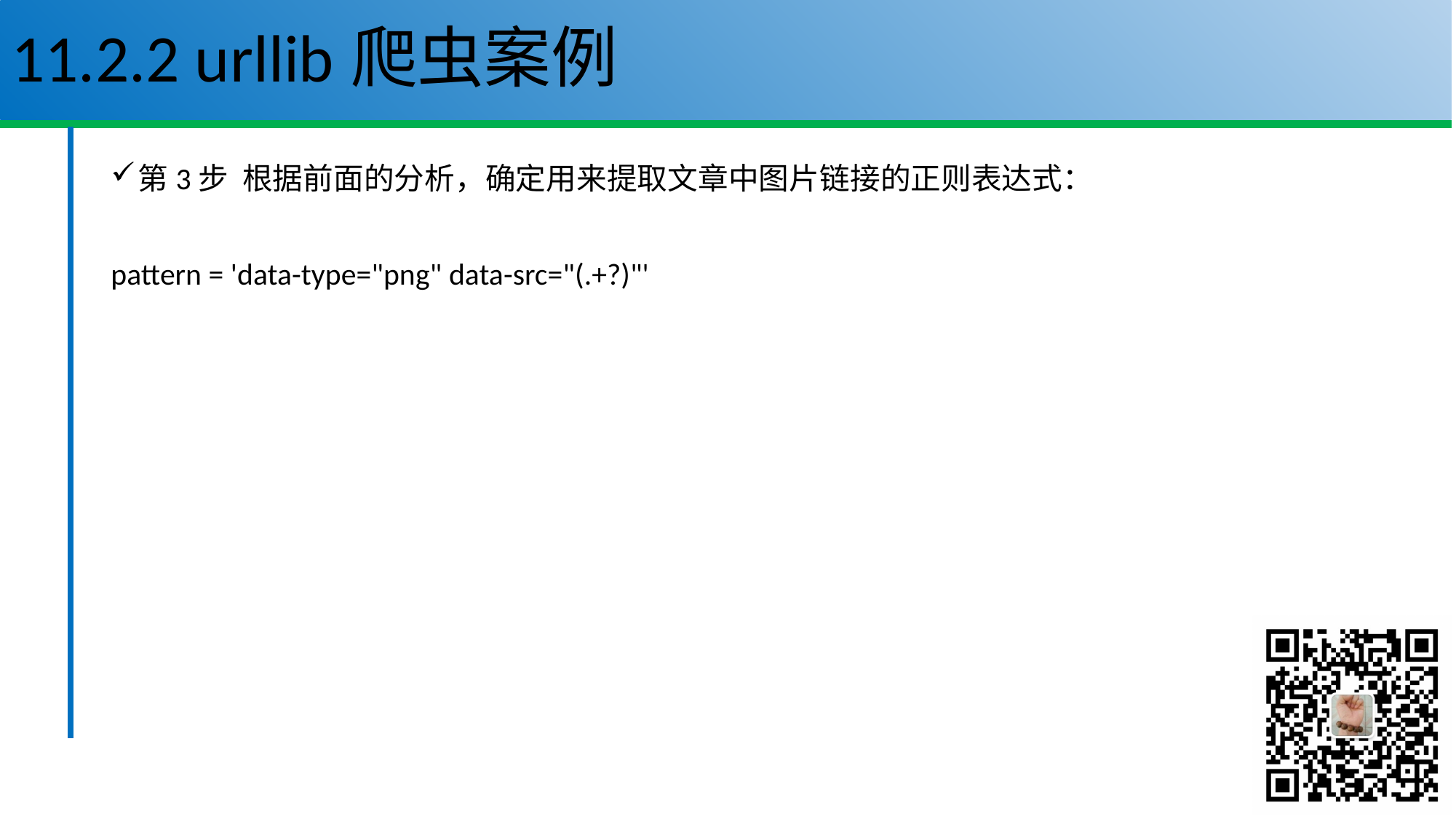

# 11.2.2 urllib爬虫案例
第3步  根据前面的分析，确定用来提取文章中图片链接的正则表达式：

pattern = 'data-type="png" data-src="(.+?)"'
24